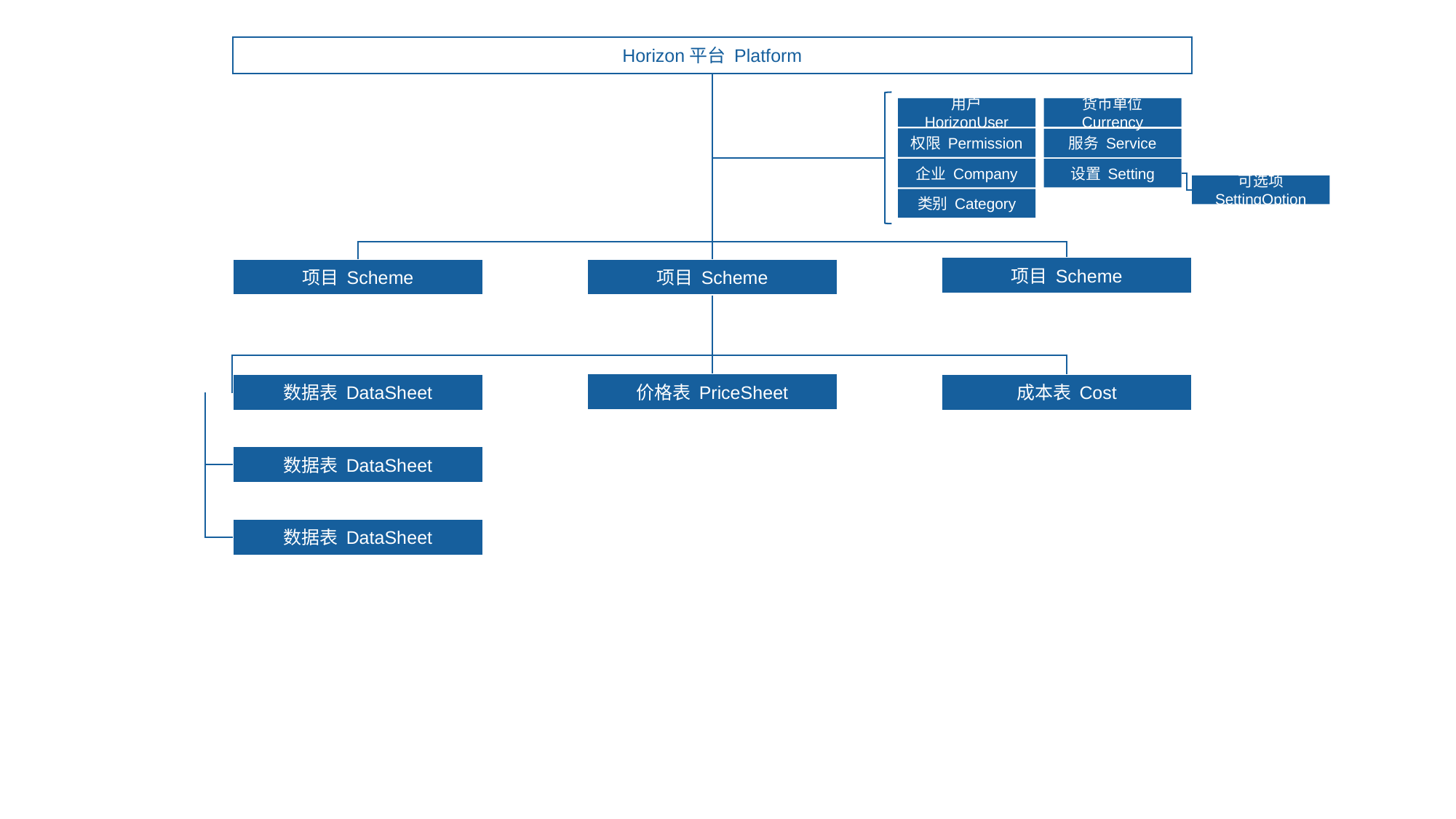

Horizon平台 Platform

用户 HorizonUser
货币单位 Currency
权限 Permission
服务 Service
企业 Company
设置 Setting
可选项 SettingOption
类别 Category
项目 Scheme
项目 Scheme
项目 Scheme
价格表 PriceSheet
数据表 DataSheet
成本表 Cost
数据表 DataSheet
数据表 DataSheet